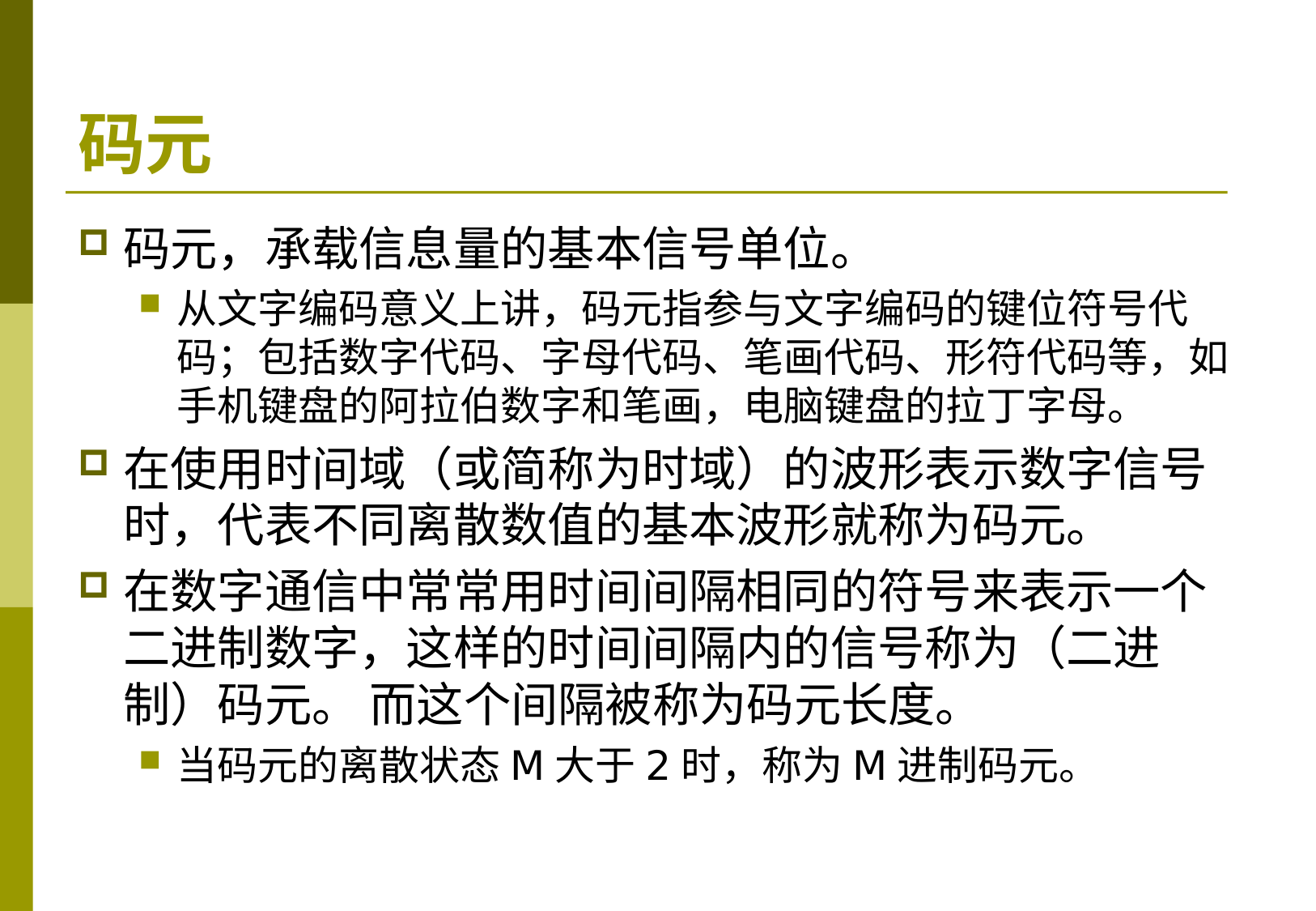

# 码元
码元，承载信息量的基本信号单位。
从文字编码意义上讲，码元指参与文字编码的键位符号代码；包括数字代码、字母代码、笔画代码、形符代码等，如手机键盘的阿拉伯数字和笔画，电脑键盘的拉丁字母。
在使用时间域（或简称为时域）的波形表示数字信号时，代表不同离散数值的基本波形就称为码元。
在数字通信中常常用时间间隔相同的符号来表示一个二进制数字，这样的时间间隔内的信号称为（二进制）码元。 而这个间隔被称为码元长度。
当码元的离散状态M大于2时，称为M进制码元。